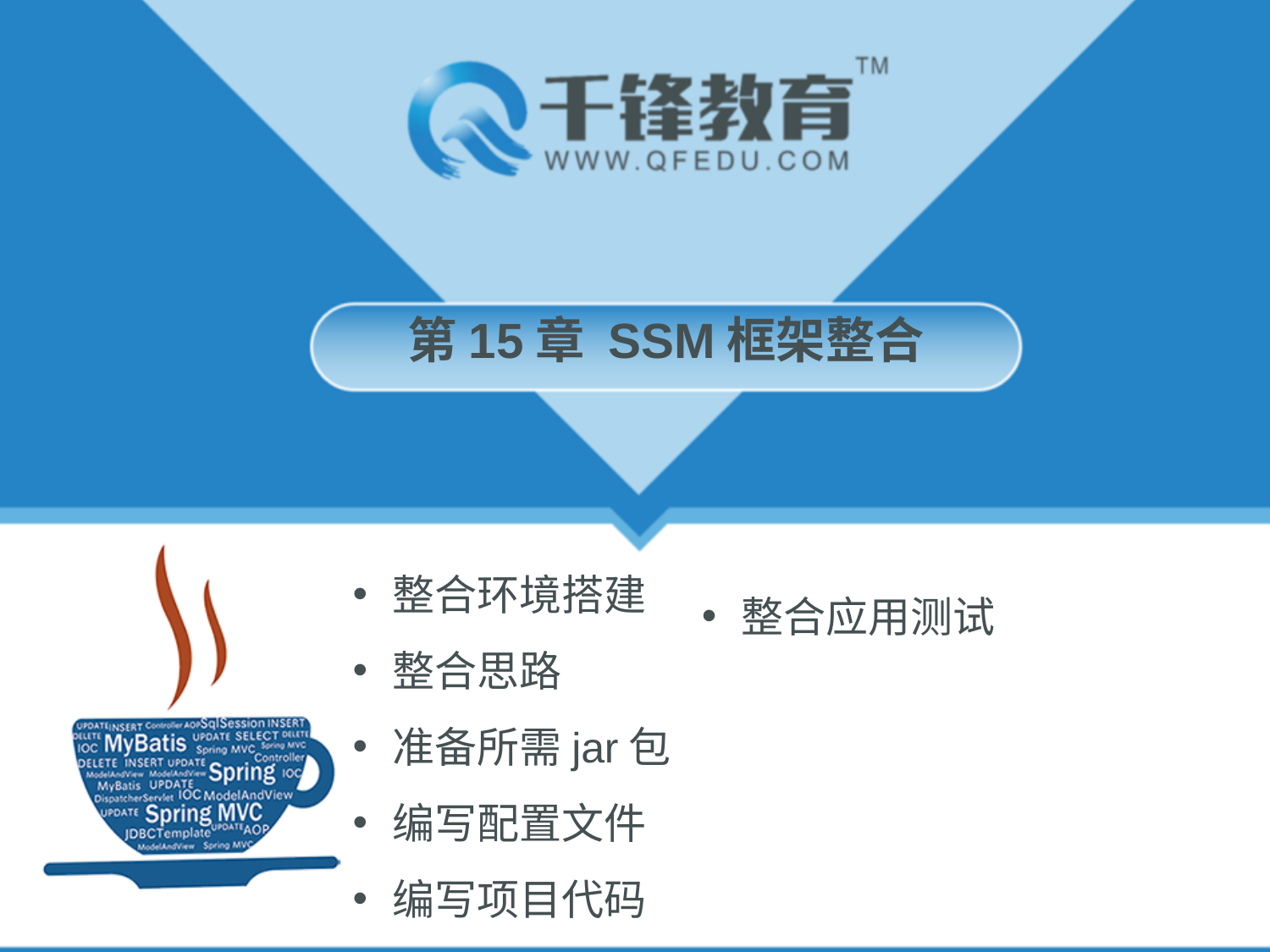

第15章 SSM框架整合

整合环境搭建
整合思路
准备所需jar包
编写配置文件
编写项目代码
整合应用测试